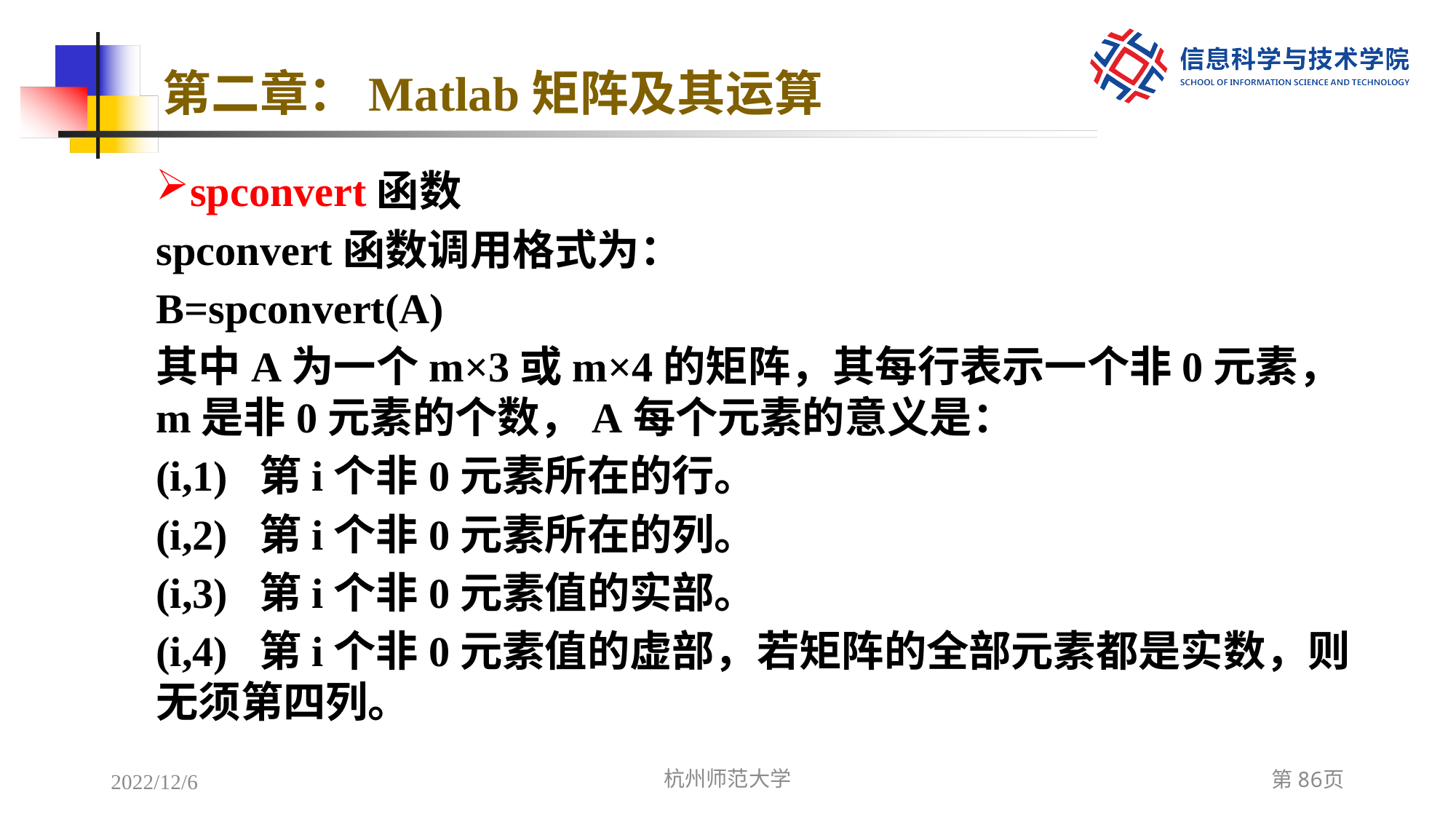

# 第二章：Matlab矩阵及其运算
spconvert函数
spconvert函数调用格式为：
B=spconvert(A)
其中A为一个m×3或m×4的矩阵，其每行表示一个非0元素，m是非0元素的个数，A每个元素的意义是：
(i,1)  第i个非0元素所在的行。
(i,2)  第i个非0元素所在的列。
(i,3)  第i个非0元素值的实部。
(i,4)  第i个非0元素值的虚部，若矩阵的全部元素都是实数，则无须第四列。

2022/12/6
杭州师范大学
第86页